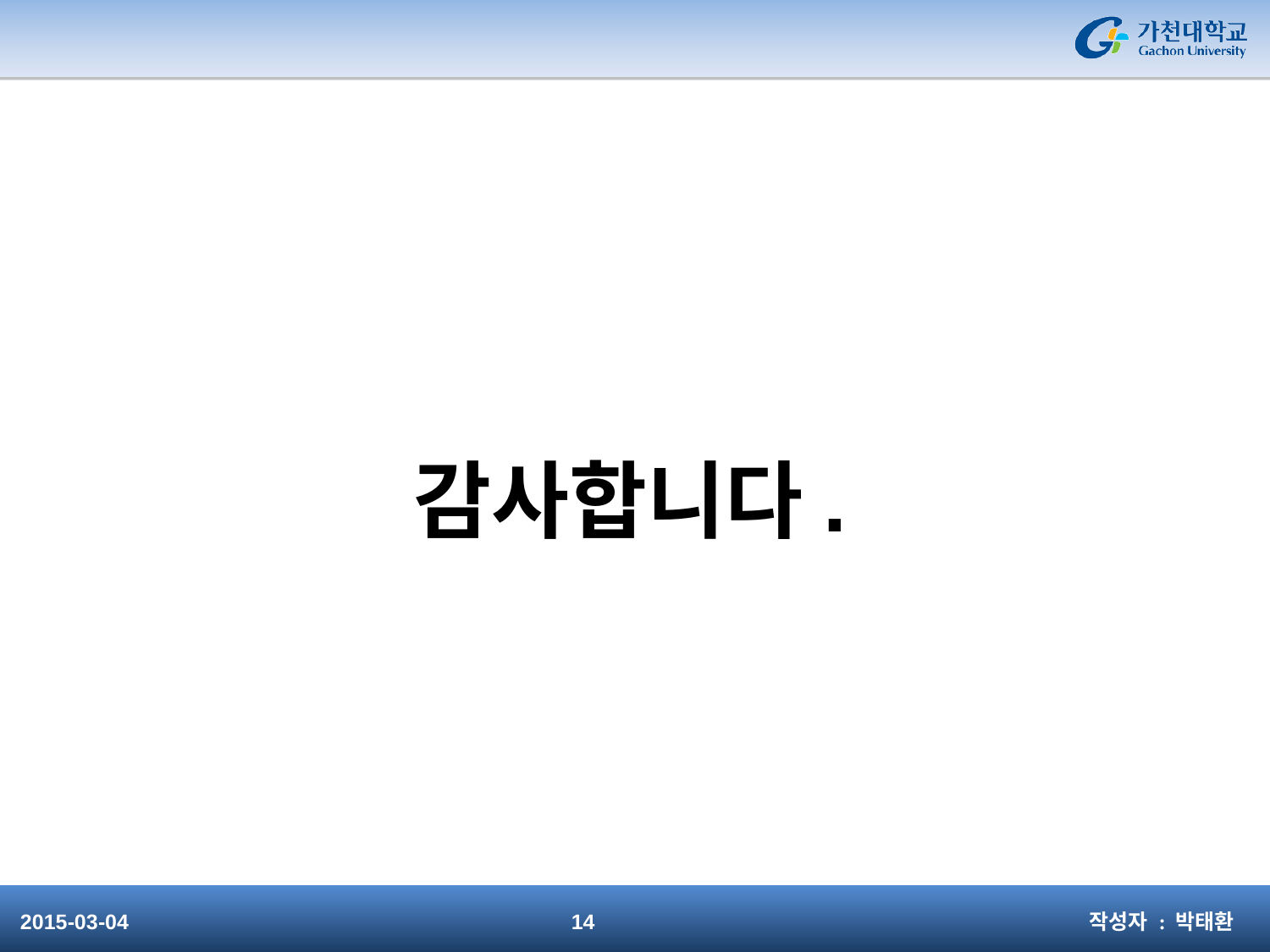

#
감사합니다.
작성자 : 박태환
2015-03-04
14